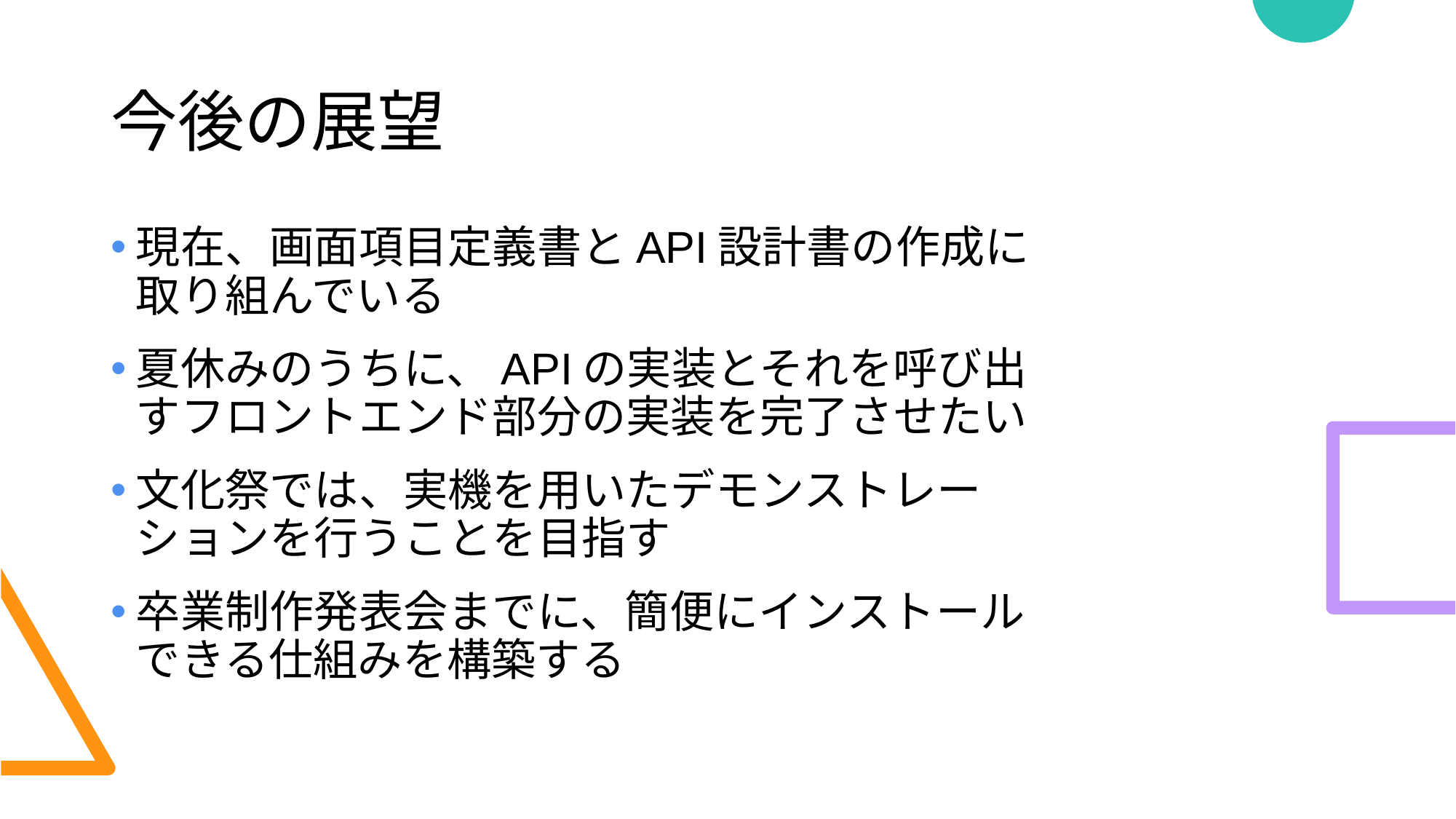

# 今後の展望
現在、画面項目定義書とAPI設計書の作成に取り組んでいる
夏休みのうちに、APIの実装とそれを呼び出すフロントエンド部分の実装を完了させたい
文化祭では、実機を用いたデモンストレーションを行うことを目指す
卒業制作発表会までに、簡便にインストールできる仕組みを構築する